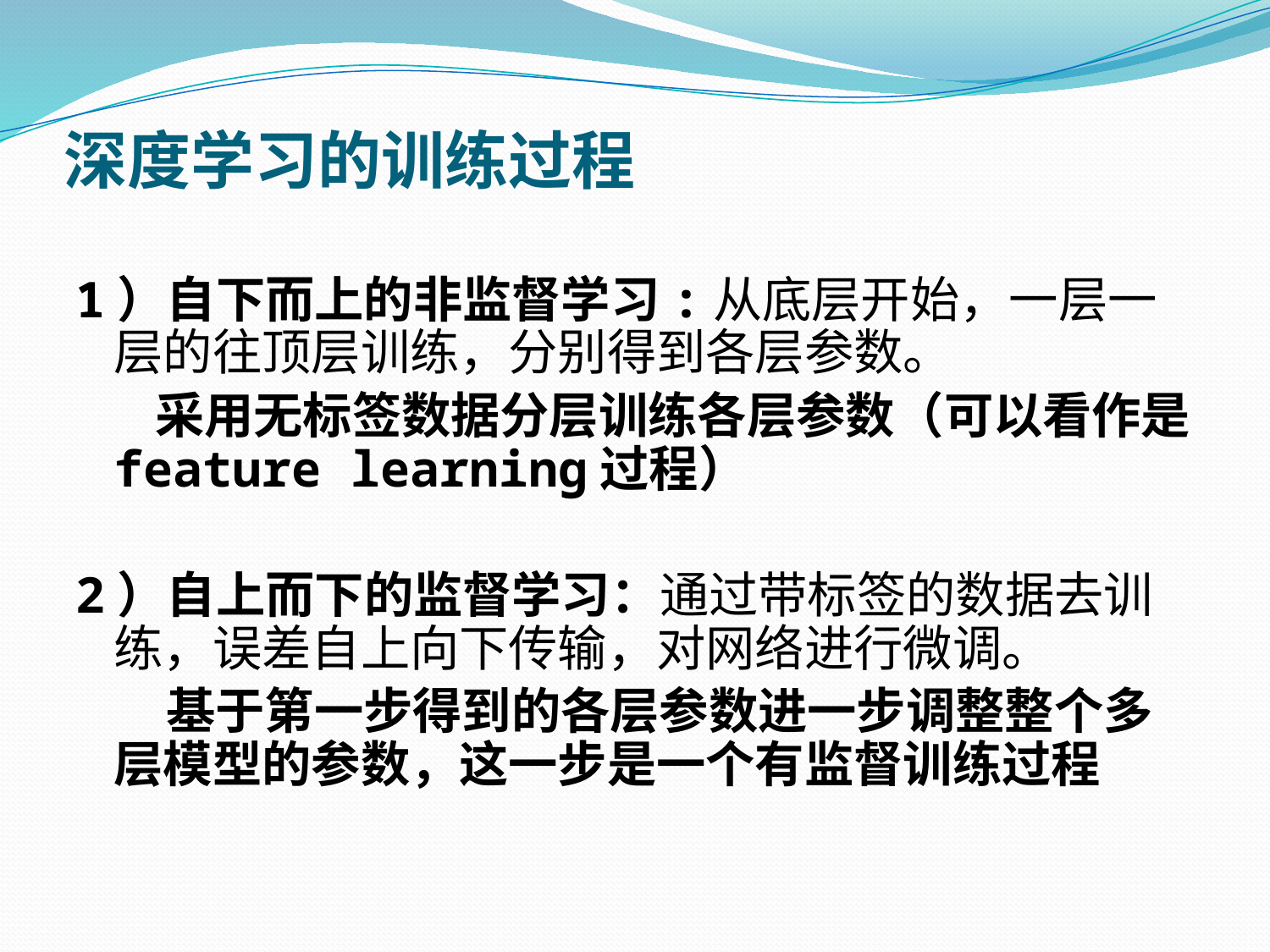

# 深度学习的训练过程
1）自下而上的非监督学习:从底层开始，一层一层的往顶层训练，分别得到各层参数。
      采用无标签数据分层训练各层参数（可以看作是feature learning过程）

2）自上而下的监督学习：通过带标签的数据去训练，误差自上向下传输，对网络进行微调。
       基于第一步得到的各层参数进一步调整整个多层模型的参数，这一步是一个有监督训练过程